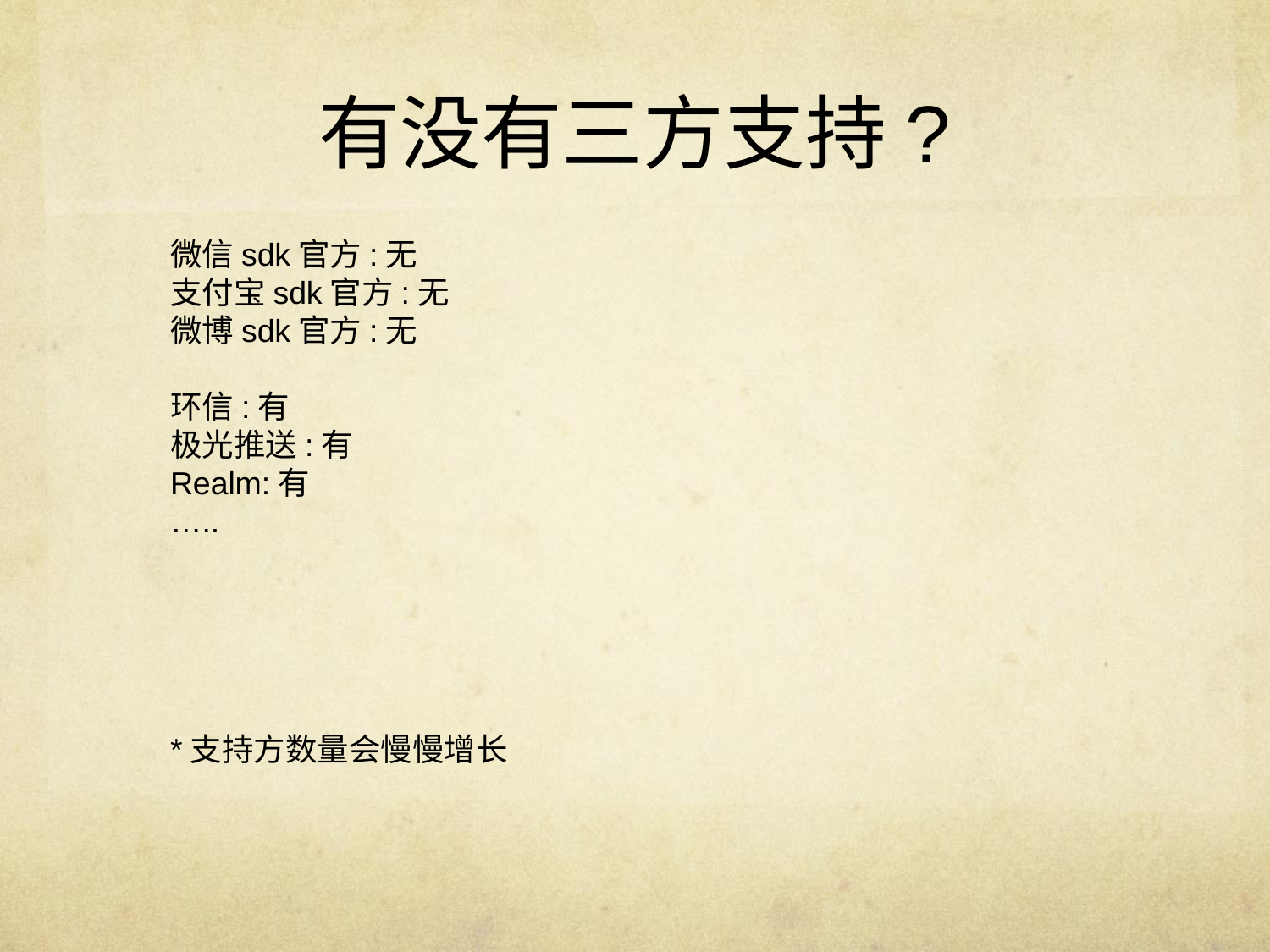

# 有没有三方支持?
微信sdk官方:无
支付宝sdk官方:无
微博sdk官方:无

环信:有
极光推送:有
Realm:有
…..

*支持方数量会慢慢增长